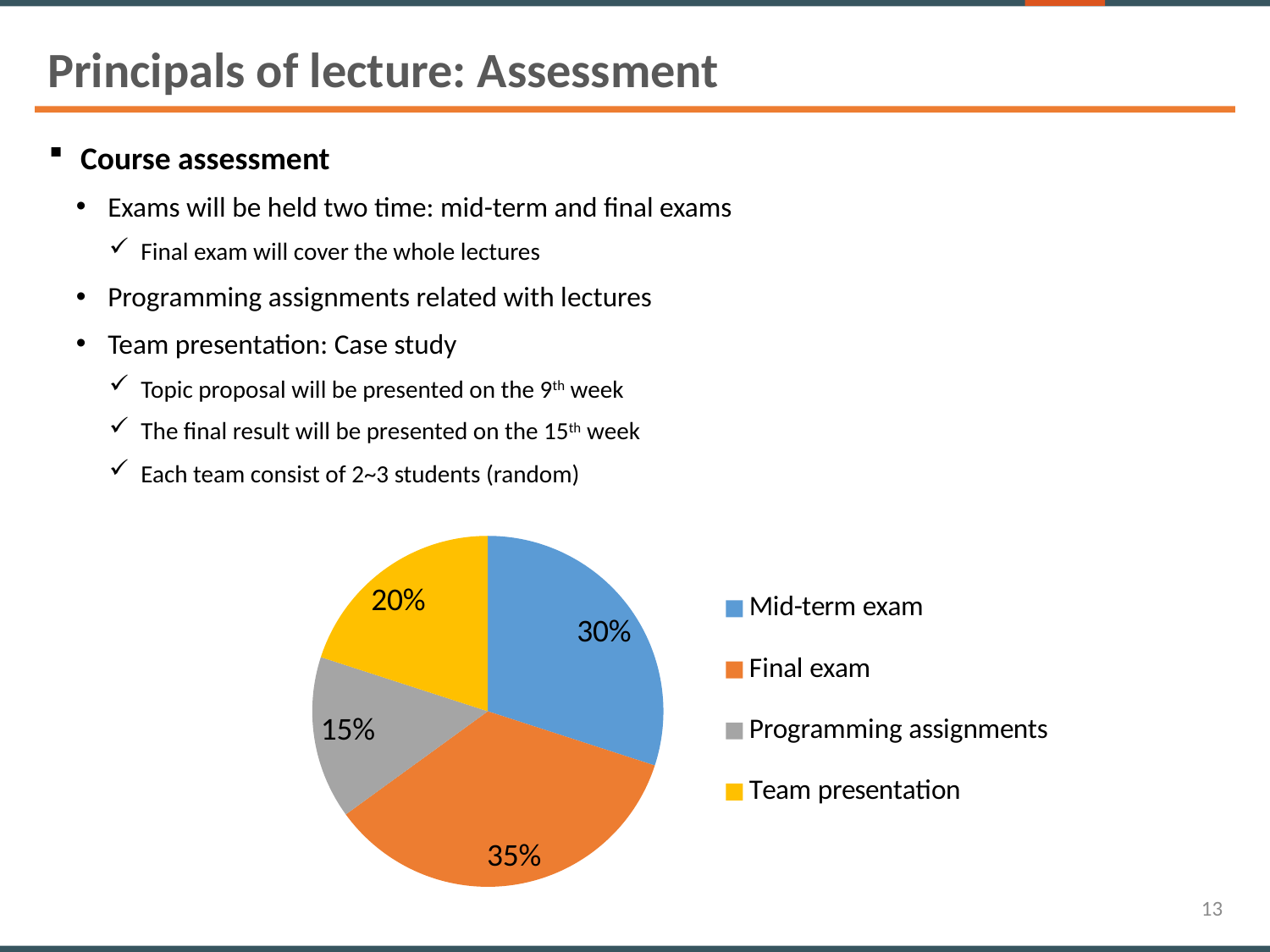

Principals of lecture: Assessment
Course assessment
Exams will be held two time: mid-term and final exams
Final exam will cover the whole lectures
Programming assignments related with lectures
Team presentation: Case study
Topic proposal will be presented on the 9th week
The final result will be presented on the 15th week
Each team consist of 2~3 students (random)

### Chart

| Category | 동부 |
|---|---|
| Mid-term exam | 30.0 |
| Final exam | 35.0 |
| Programming assignments | 15.0 |
| Team presentation | 20.0 |
13